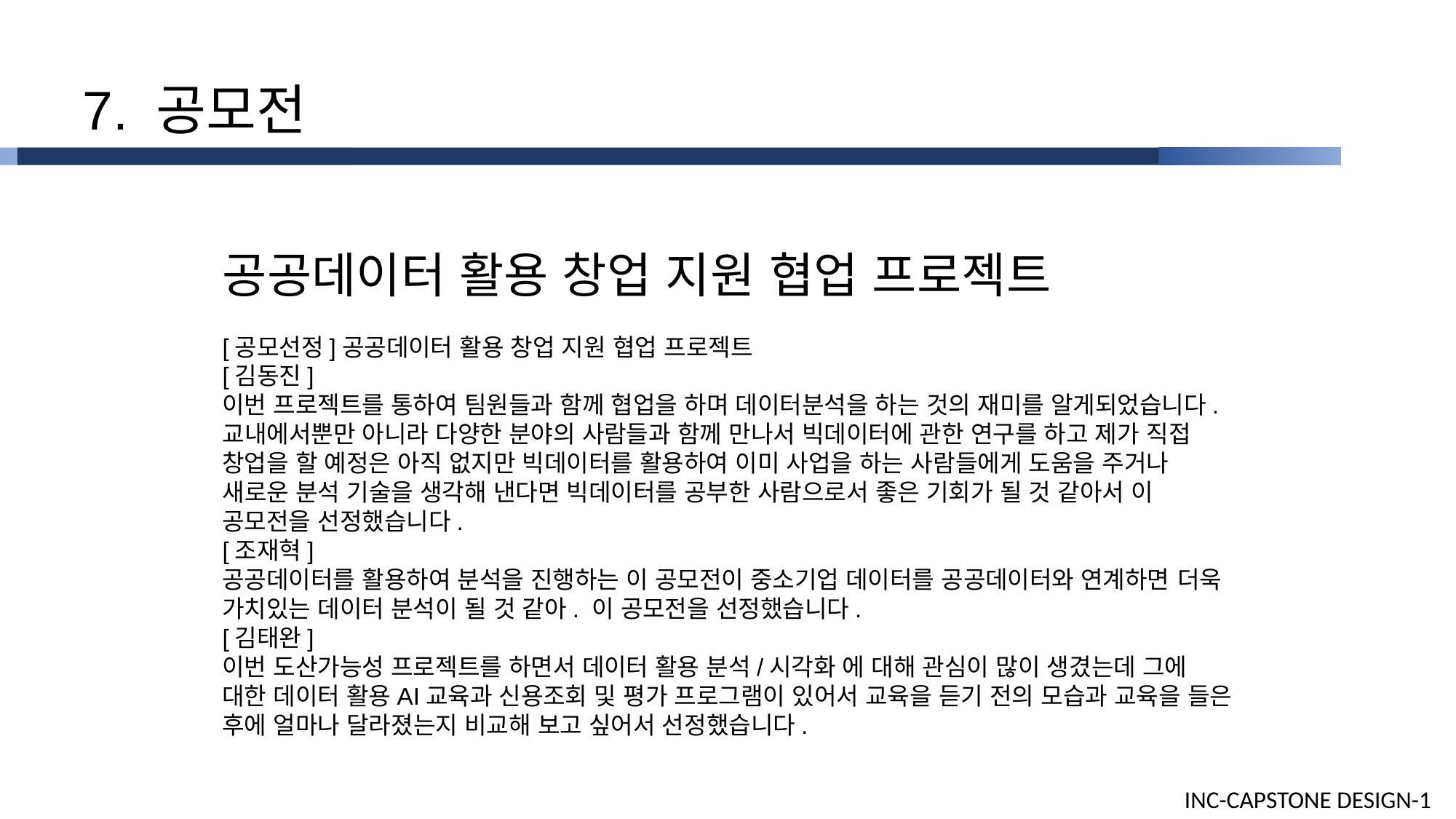

7. 공모전

공공데이터 활용 창업 지원 협업 프로젝트

[공모선정]공공데이터 활용 창업 지원 협업 프로젝트
[김동진]
이번 프로젝트를 통하여 팀원들과 함께 협업을 하며 데이터분석을 하는 것의 재미를 알게되었습니다.교내에서뿐만 아니라 다양한 분야의 사람들과 함께 만나서 빅데이터에 관한 연구를 하고 제가 직접 창업을 할 예정은 아직 없지만 빅데이터를 활용하여 이미 사업을 하는 사람들에게 도움을 주거나 새로운 분석 기술을 생각해 낸다면 빅데이터를 공부한 사람으로서 좋은 기회가 될 것 같아서 이 공모전을 선정했습니다.
[조재혁]
공공데이터를 활용하여 분석을 진행하는 이 공모전이 중소기업 데이터를 공공데이터와 연계하면 더욱 가치있는 데이터 분석이 될 것 같아. 이 공모전을 선정했습니다.
[김태완]
이번 도산가능성 프로젝트를 하면서 데이터 활용 분석/시각화 에 대해 관심이 많이 생겼는데 그에 대한 데이터 활용AI교육과 신용조회 및 평가 프로그램이 있어서 교육을 듣기 전의 모습과 교육을 들은 후에 얼마나 달라졌는지 비교해 보고 싶어서 선정했습니다.